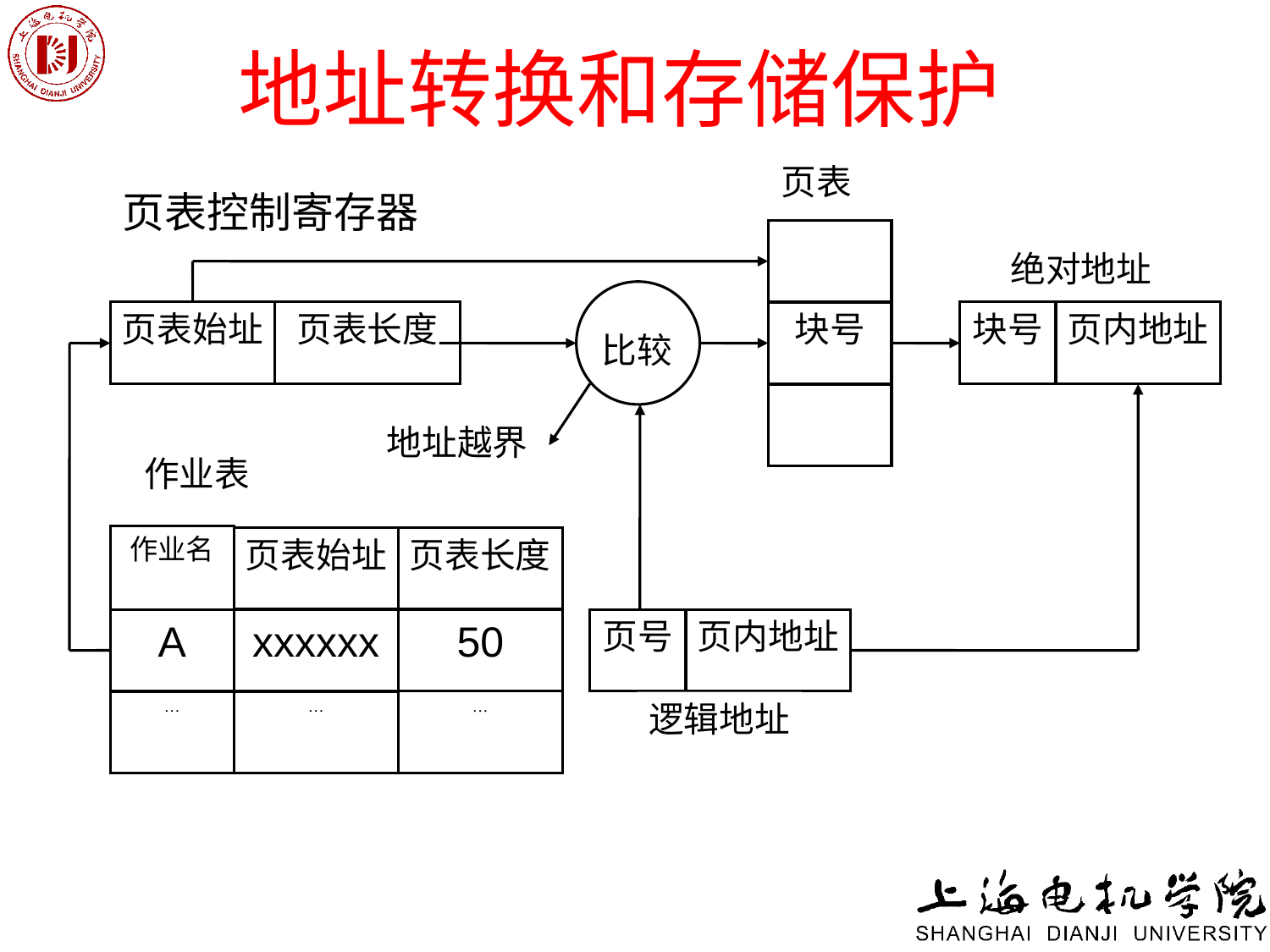

# 地址转换和存储保护
页表
页表控制寄存器

绝对地址

页表始址
页表长度
块号
页内地址
块号
比较

地址越界
作业表
作业名
页表始址
页表长度
50
页号
页内地址
A
xxxxxx

…
…
…
逻辑地址